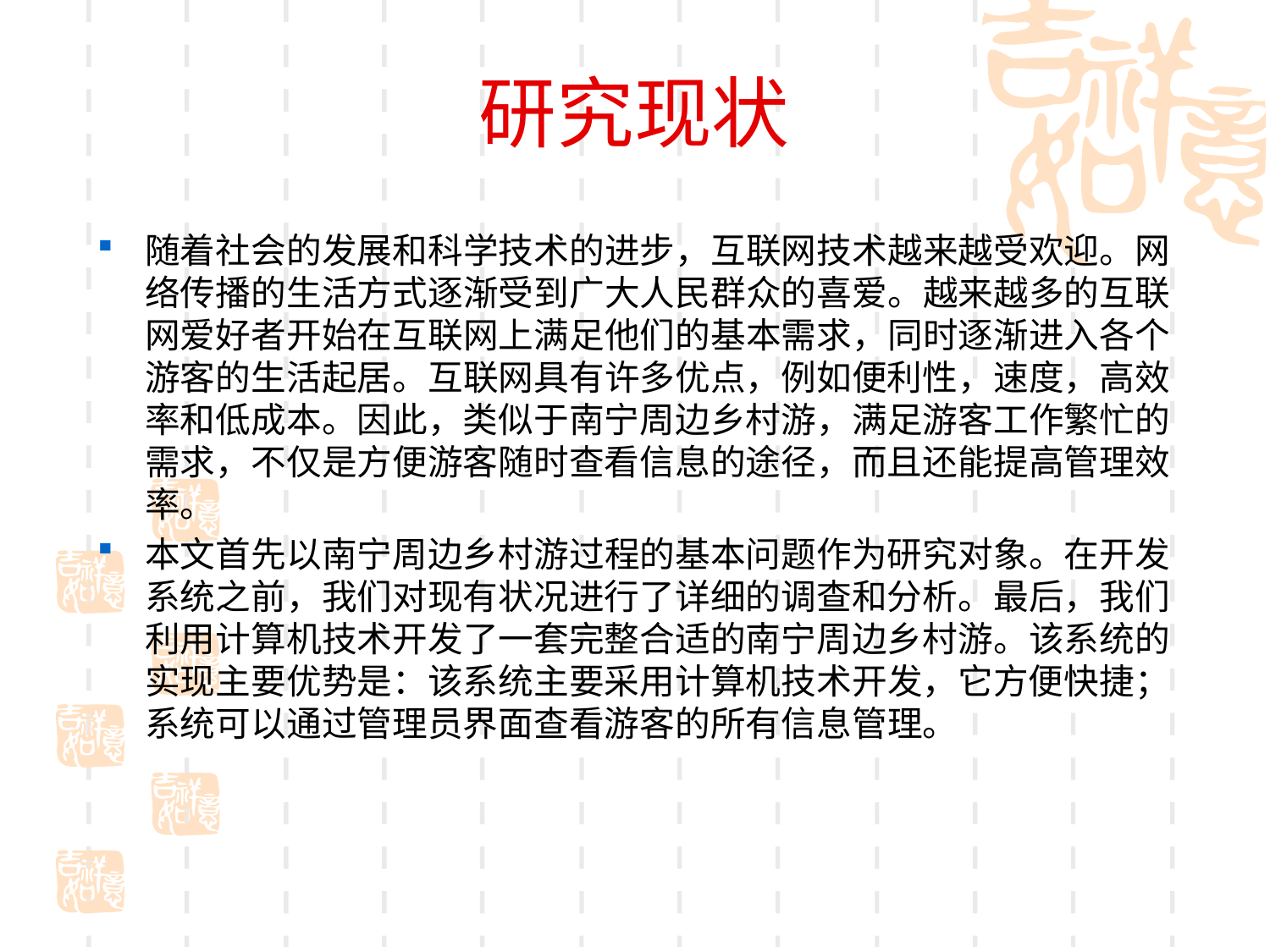

# 研究现状
随着社会的发展和科学技术的进步，互联网技术越来越受欢迎。网络传播的生活方式逐渐受到广大人民群众的喜爱。越来越多的互联网爱好者开始在互联网上满足他们的基本需求，同时逐渐进入各个游客的生活起居。互联网具有许多优点，例如便利性，速度，高效率和低成本。因此，类似于南宁周边乡村游，满足游客工作繁忙的需求，不仅是方便游客随时查看信息的途径，而且还能提高管理效率。
本文首先以南宁周边乡村游过程的基本问题作为研究对象。在开发系统之前，我们对现有状况进行了详细的调查和分析。最后，我们利用计算机技术开发了一套完整合适的南宁周边乡村游。该系统的实现主要优势是：该系统主要采用计算机技术开发，它方便快捷；系统可以通过管理员界面查看游客的所有信息管理。